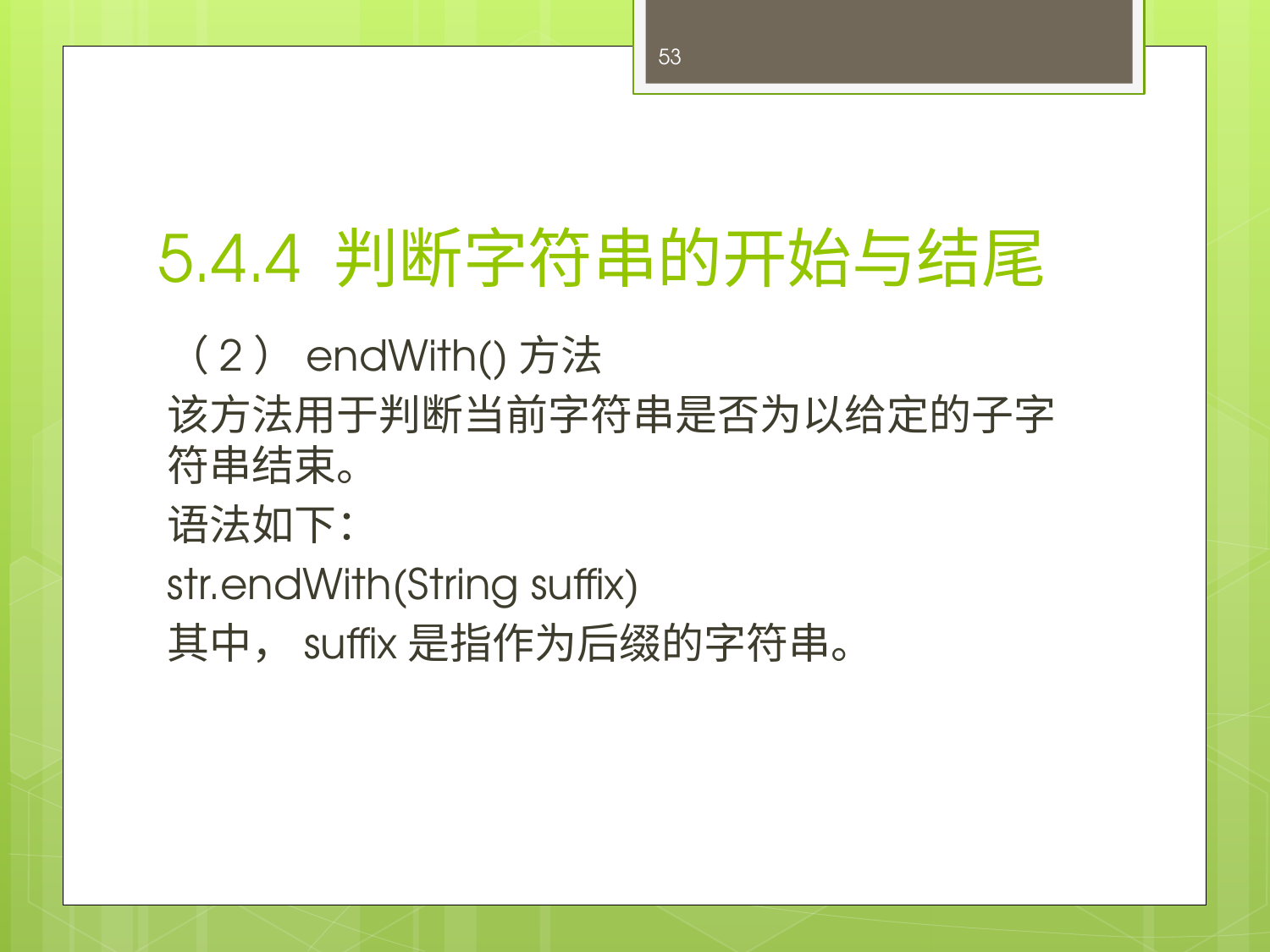

53
# 5.4.4 判断字符串的开始与结尾
（2）endWith()方法
该方法用于判断当前字符串是否为以给定的子字符串结束。
语法如下：
str.endWith(String suffix)
其中，suffix是指作为后缀的字符串。